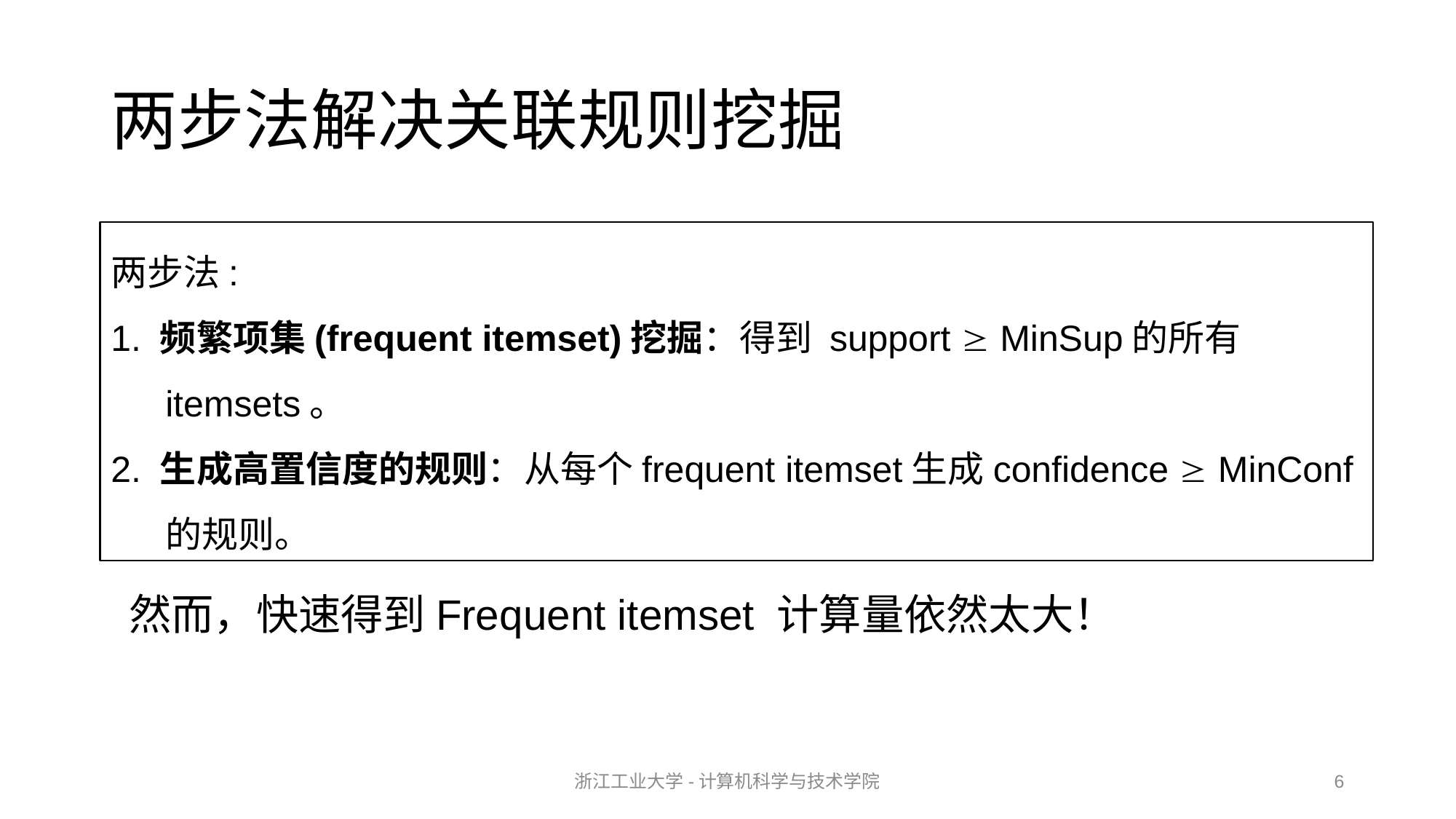

# 两步法解决关联规则挖掘
两步法:
1. 频繁项集(frequent itemset)挖掘：得到 support ≥ MinSup的所有itemsets。
2. 生成高置信度的规则：从每个frequent itemset生成confidence ≥ MinConf的规则。

然而，快速得到Frequent itemset 计算量依然太大！
浙江工业大学-计算机科学与技术学院
6